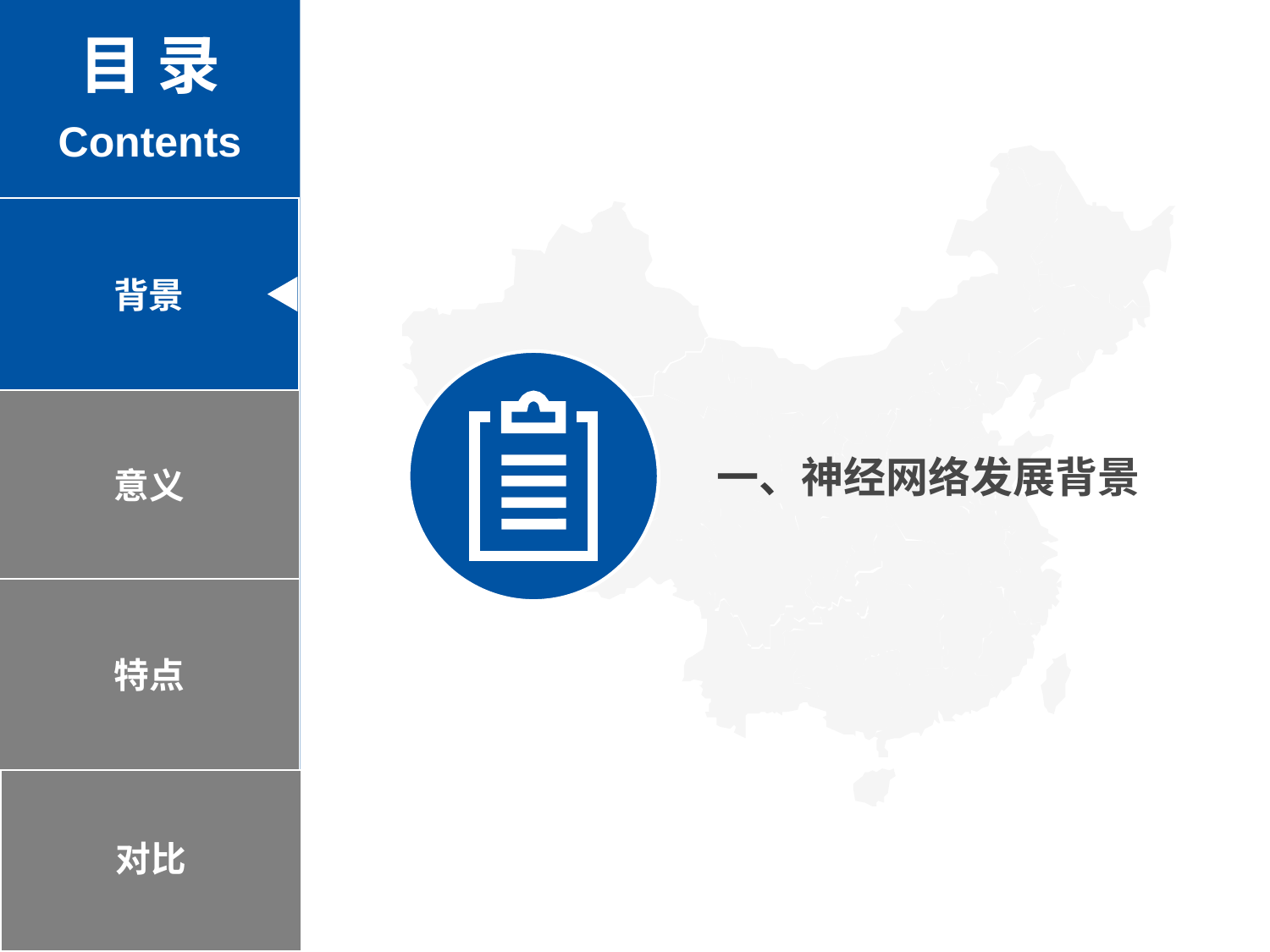

目 录
Contents
背景

意义
一、神经网络发展背景
特点
对比